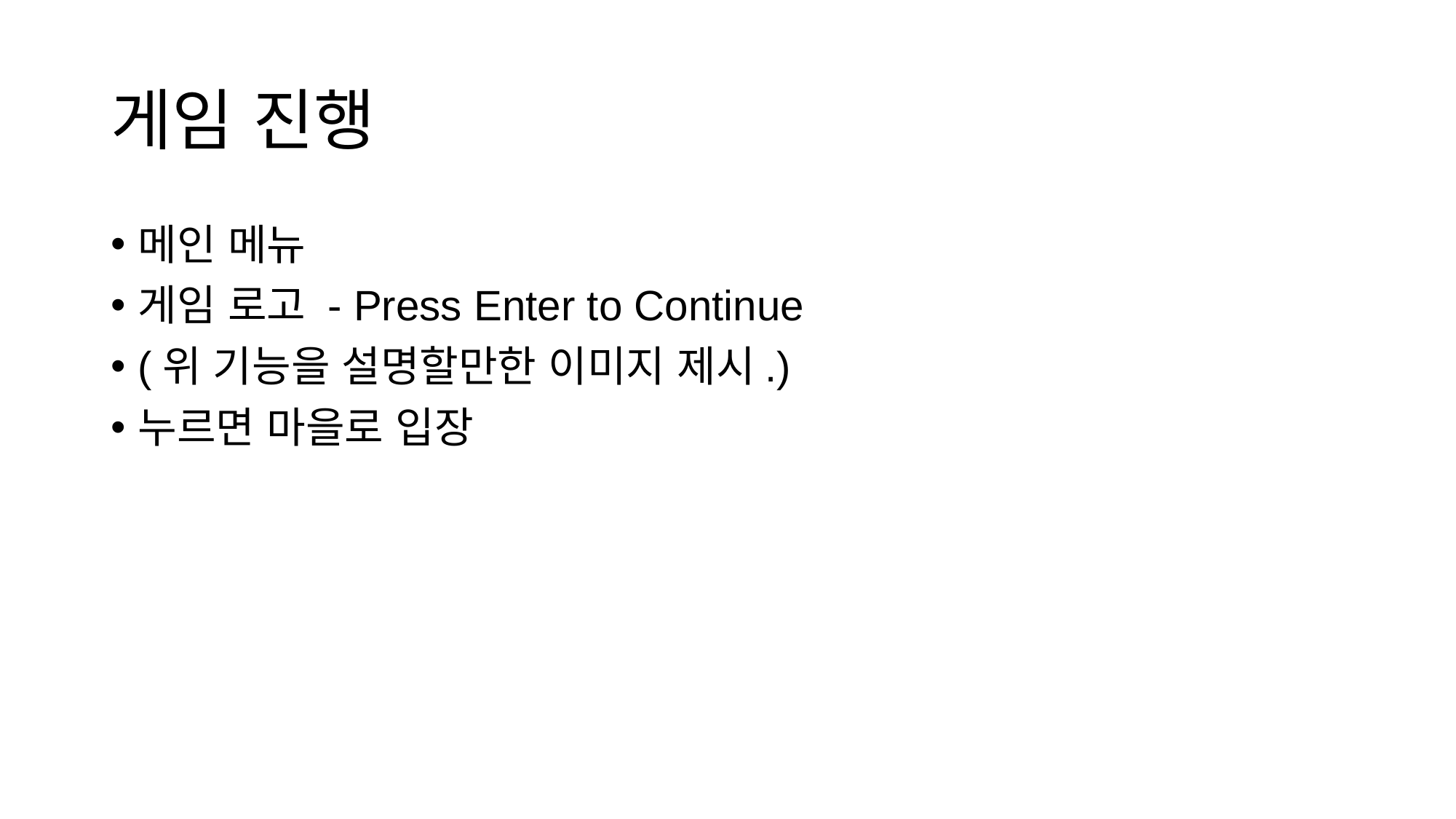

# 게임 진행
메인 메뉴
게임 로고 - Press Enter to Continue
(위 기능을 설명할만한 이미지 제시.)
누르면 마을로 입장